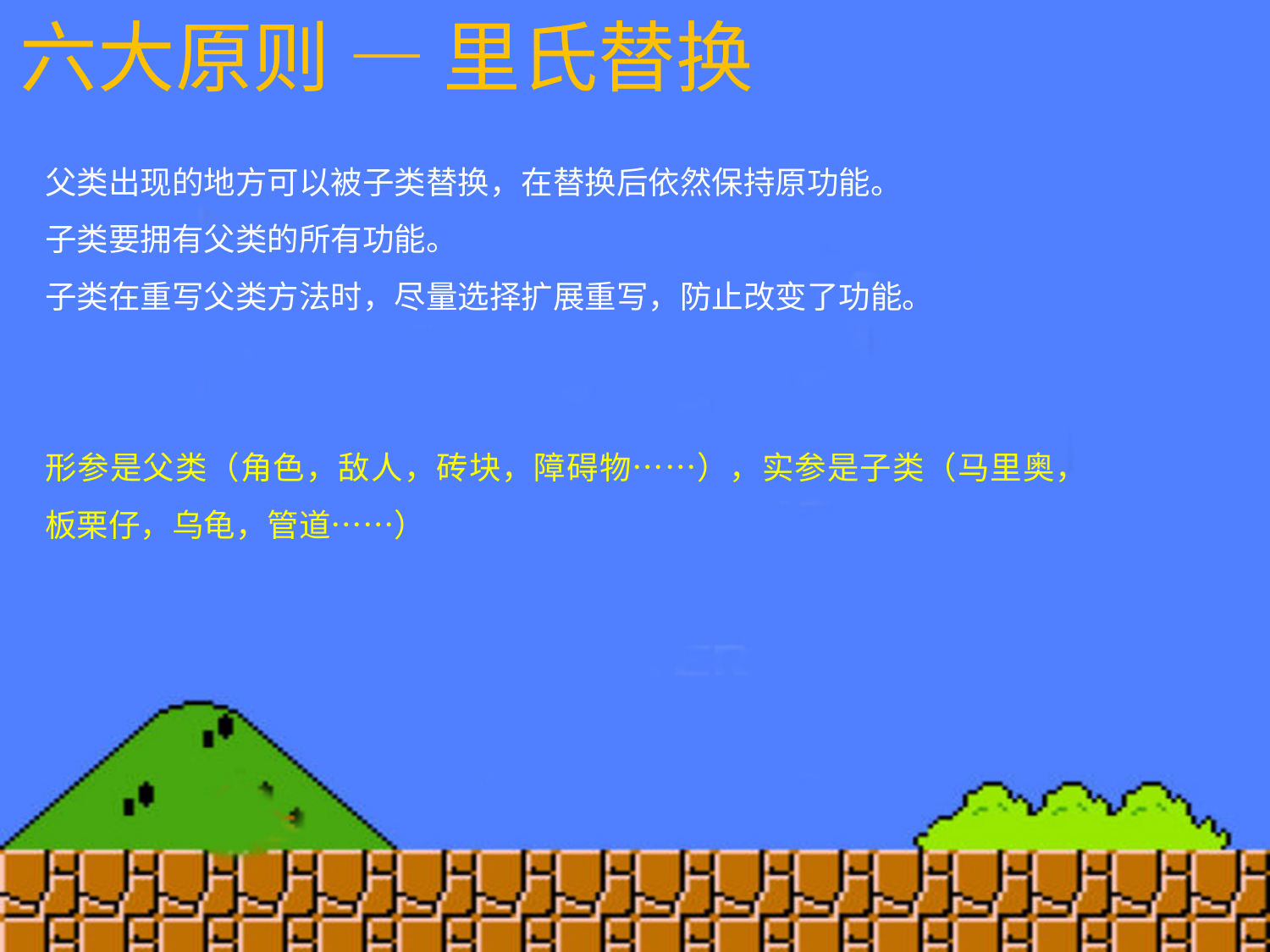

六大原则 — 里氏替换
父类出现的地方可以被子类替换，在替换后依然保持原功能。
子类要拥有父类的所有功能。
子类在重写父类方法时，尽量选择扩展重写，防止改变了功能。

形参是父类（角色，敌人，砖块，障碍物……），实参是子类（马里奥，板栗仔，乌龟，管道……）